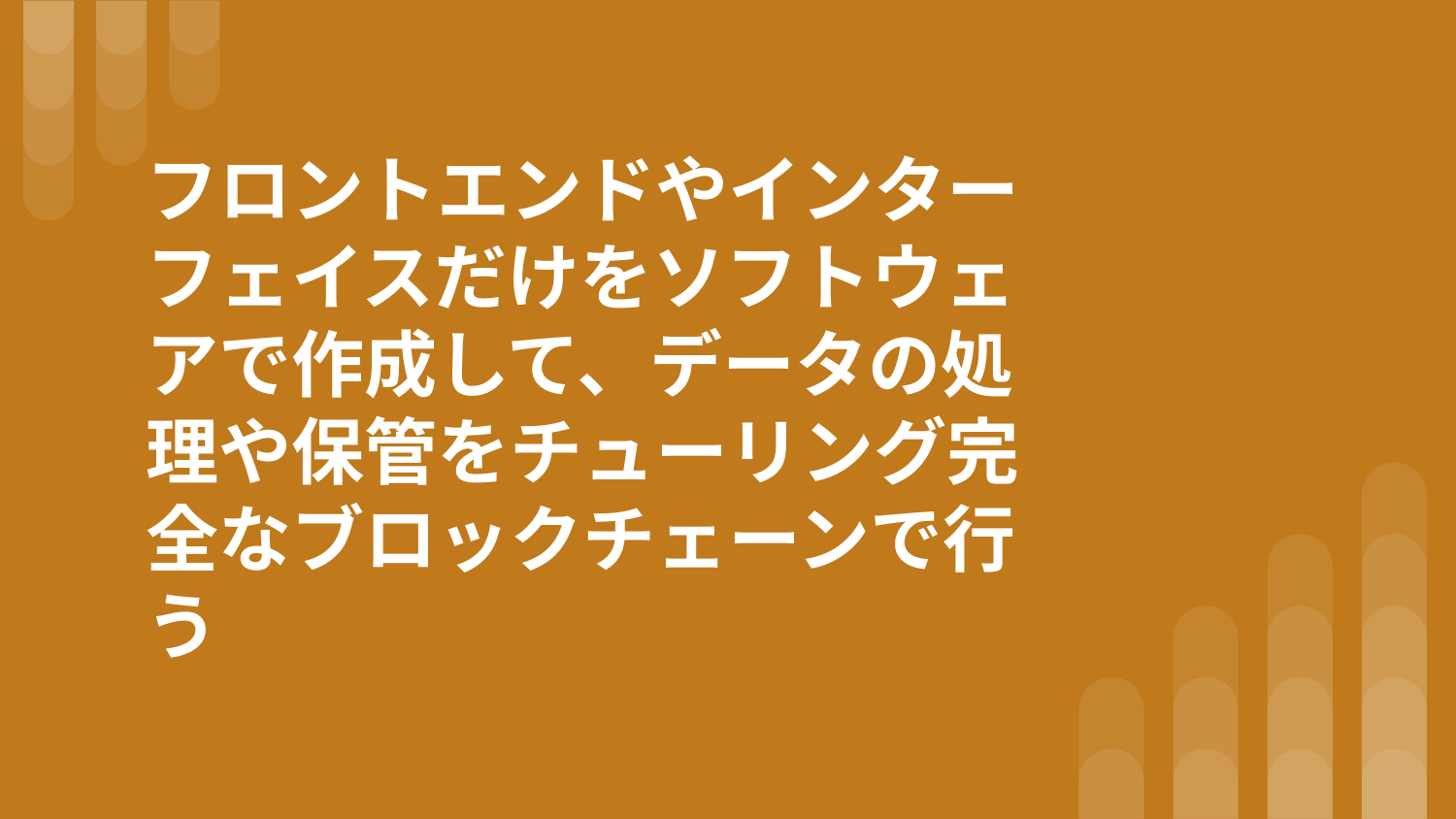

# フロントエンドやインターフェイスだけをソフトウェアで作成して、データの処理や保管をチューリング完全なブロックチェーンで行う